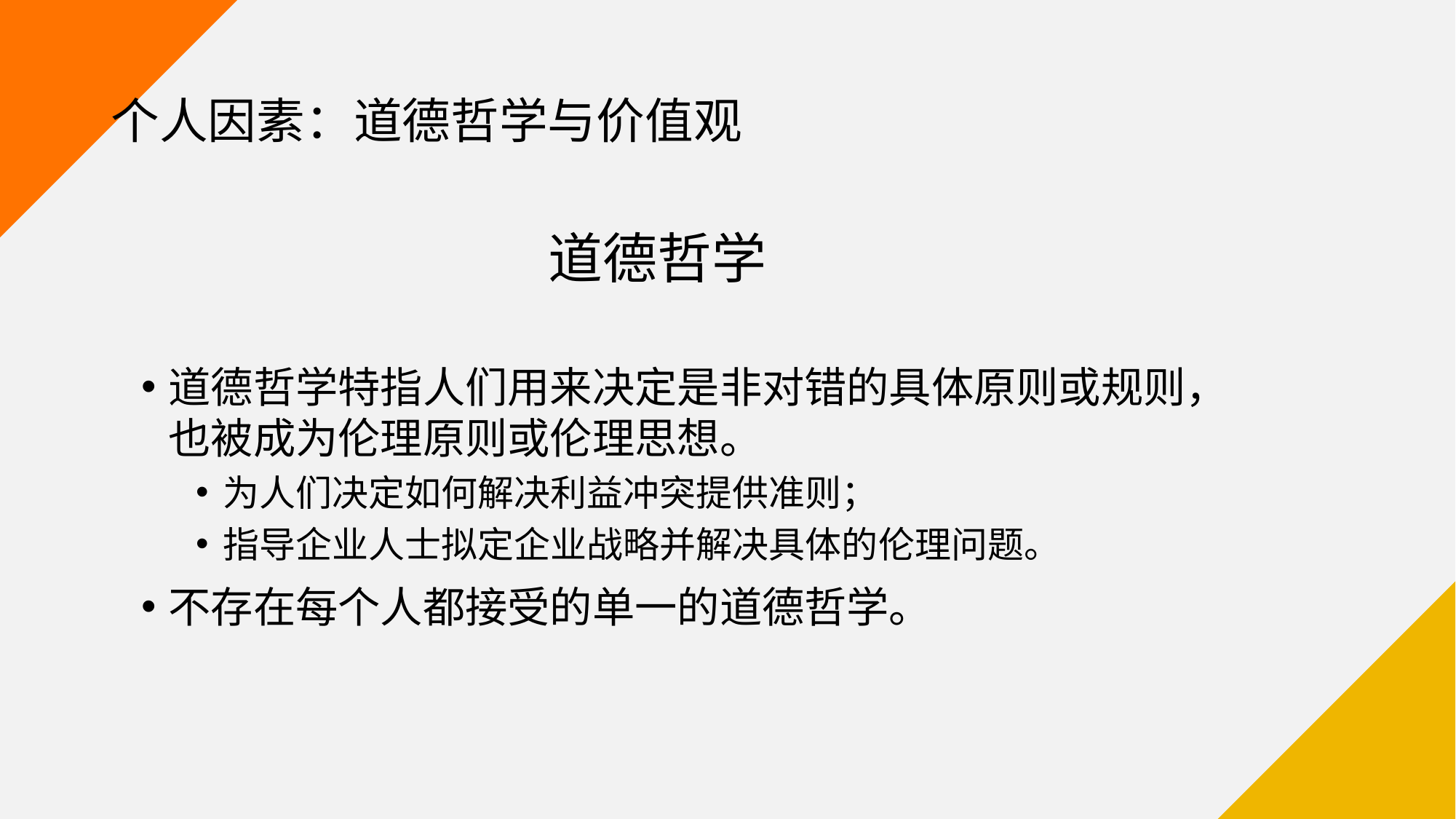

# 个人因素：道德哲学与价值观
道德哲学
道德哲学特指人们用来决定是非对错的具体原则或规则，也被成为伦理原则或伦理思想。
为人们决定如何解决利益冲突提供准则；
指导企业人士拟定企业战略并解决具体的伦理问题。
不存在每个人都接受的单一的道德哲学。